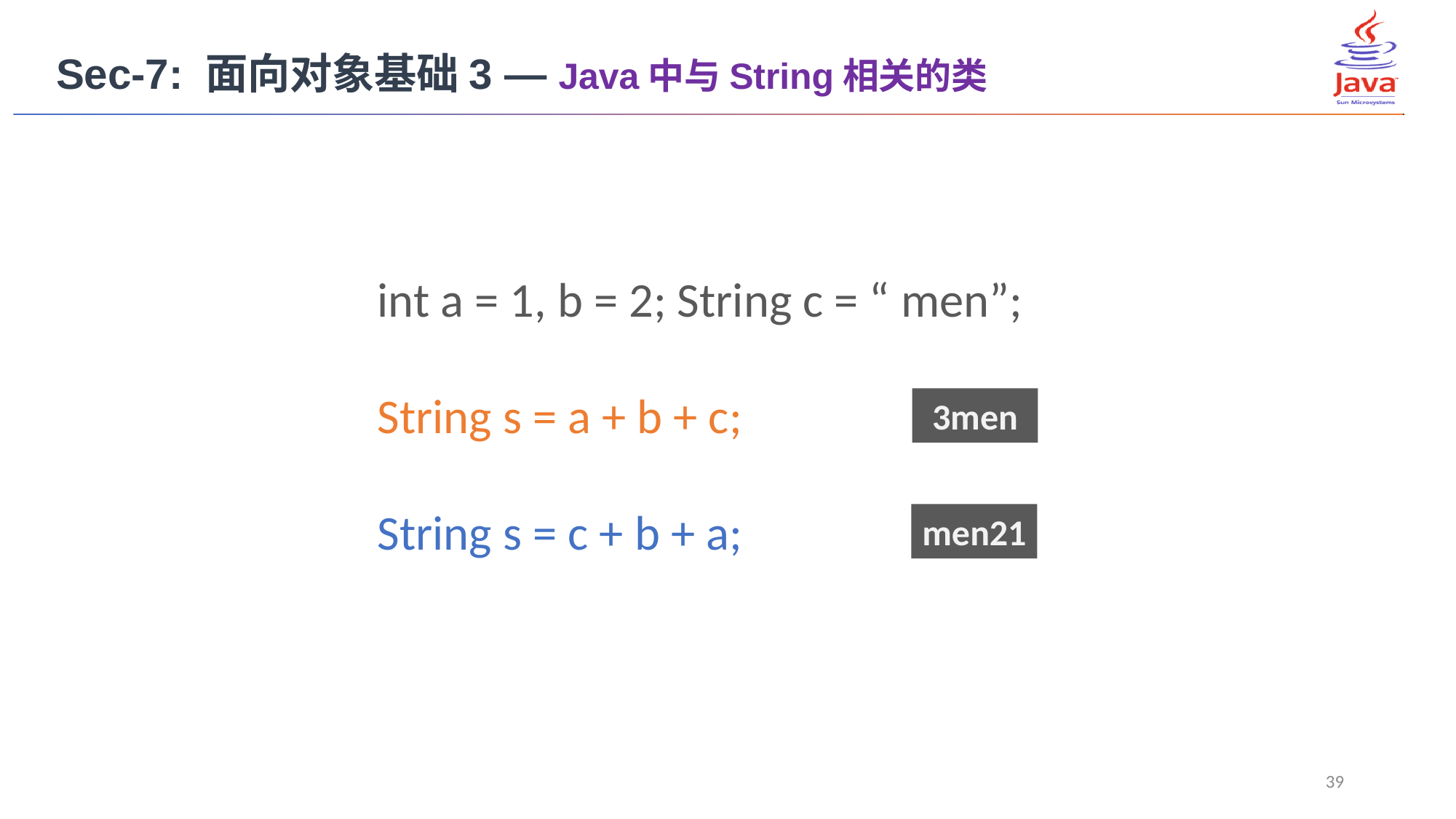

Sec-7: 面向对象基础3 — Java中与String相关的类
int a = 1, b = 2; String c = “ men”;

String s = a + b + c;

String s = c + b + a;
3men
men21
39